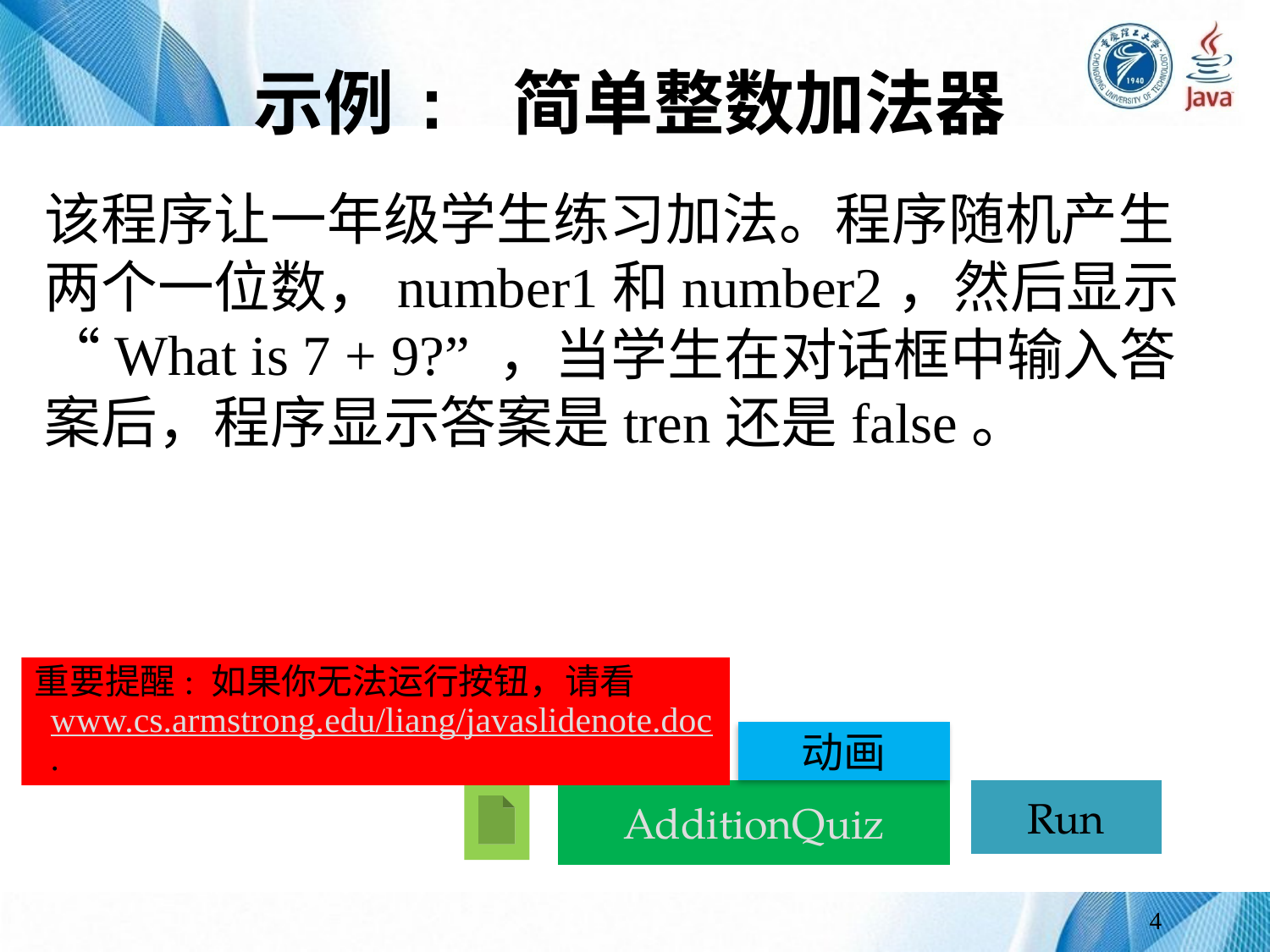

# 示例: 简单整数加法器
该程序让一年级学生练习加法。程序随机产生两个一位数，number1和number2，然后显示 “What is 7 + 9?” ，当学生在对话框中输入答案后，程序显示答案是tren还是false。

重要提醒: 如果你无法运行按钮，请看 www.cs.armstrong.edu/liang/javaslidenote.doc.
动画

AdditionQuiz
Run
4